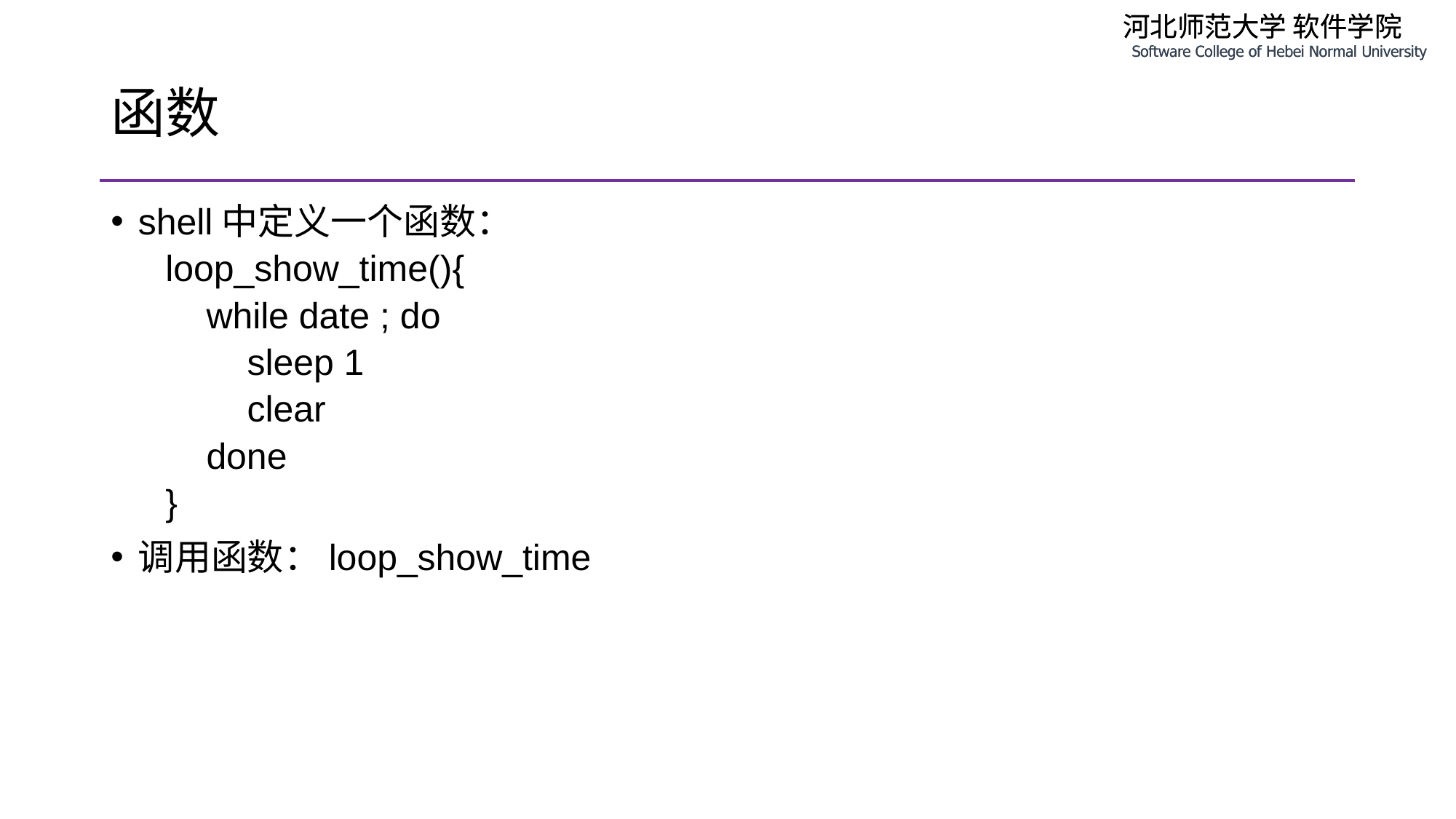

# 函数
shell中定义一个函数：
loop_show_time(){
    while date ; do
        sleep 1
        clear
    done
}
调用函数：loop_show_time